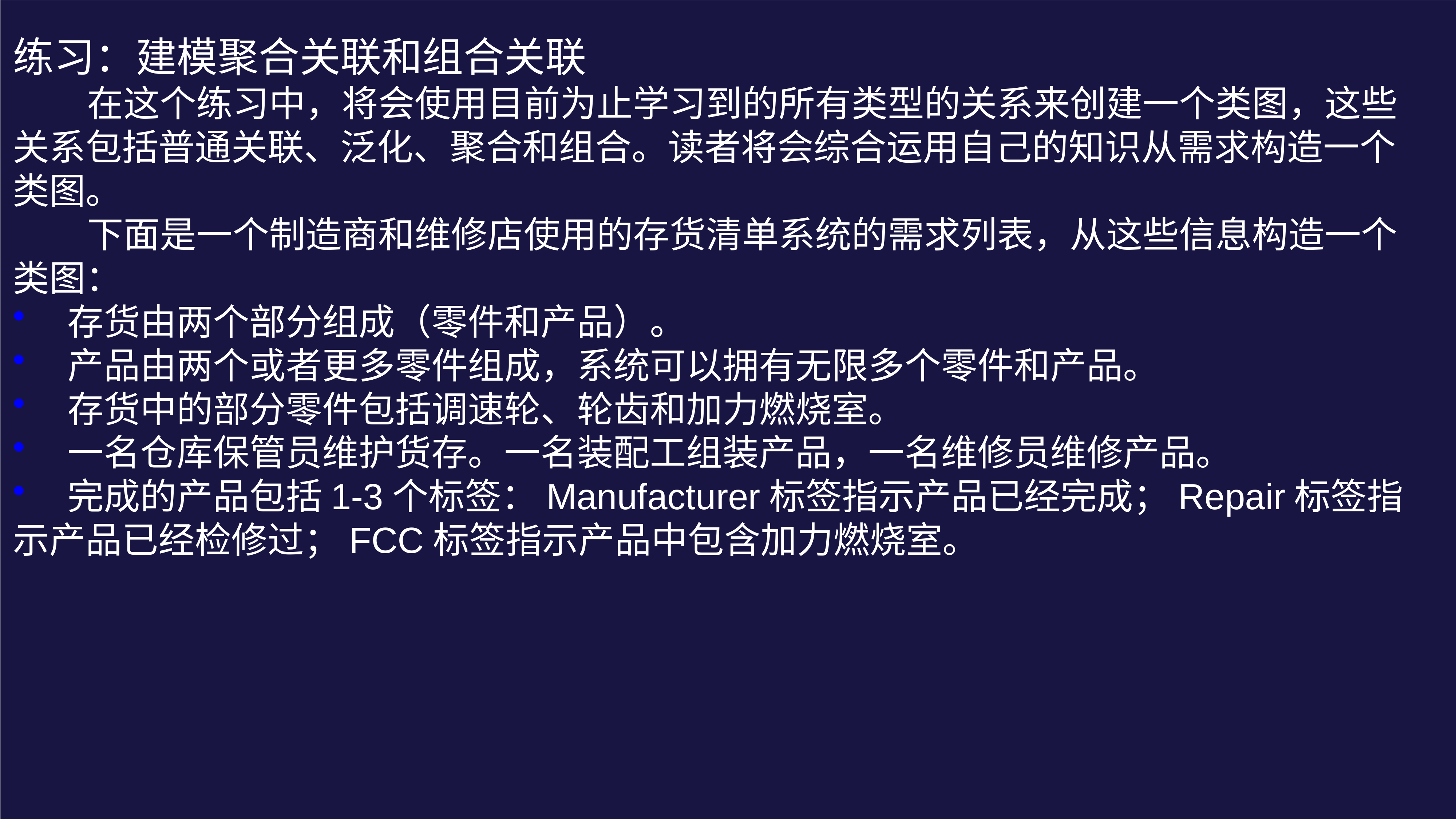

练习：建模聚合关联和组合关联
        在这个练习中，将会使用目前为止学习到的所有类型的关系来创建一个类图，这些关系包括普通关联、泛化、聚合和组合。读者将会综合运用自己的知识从需求构造一个类图。
        下面是一个制造商和维修店使用的存货清单系统的需求列表，从这些信息构造一个类图：
    存货由两个部分组成（零件和产品）。
    产品由两个或者更多零件组成，系统可以拥有无限多个零件和产品。
    存货中的部分零件包括调速轮、轮齿和加力燃烧室。
    一名仓库保管员维护货存。一名装配工组装产品，一名维修员维修产品。
    完成的产品包括1-3个标签：Manufacturer标签指示产品已经完成；Repair标签指示产品已经检修过；FCC标签指示产品中包含加力燃烧室。